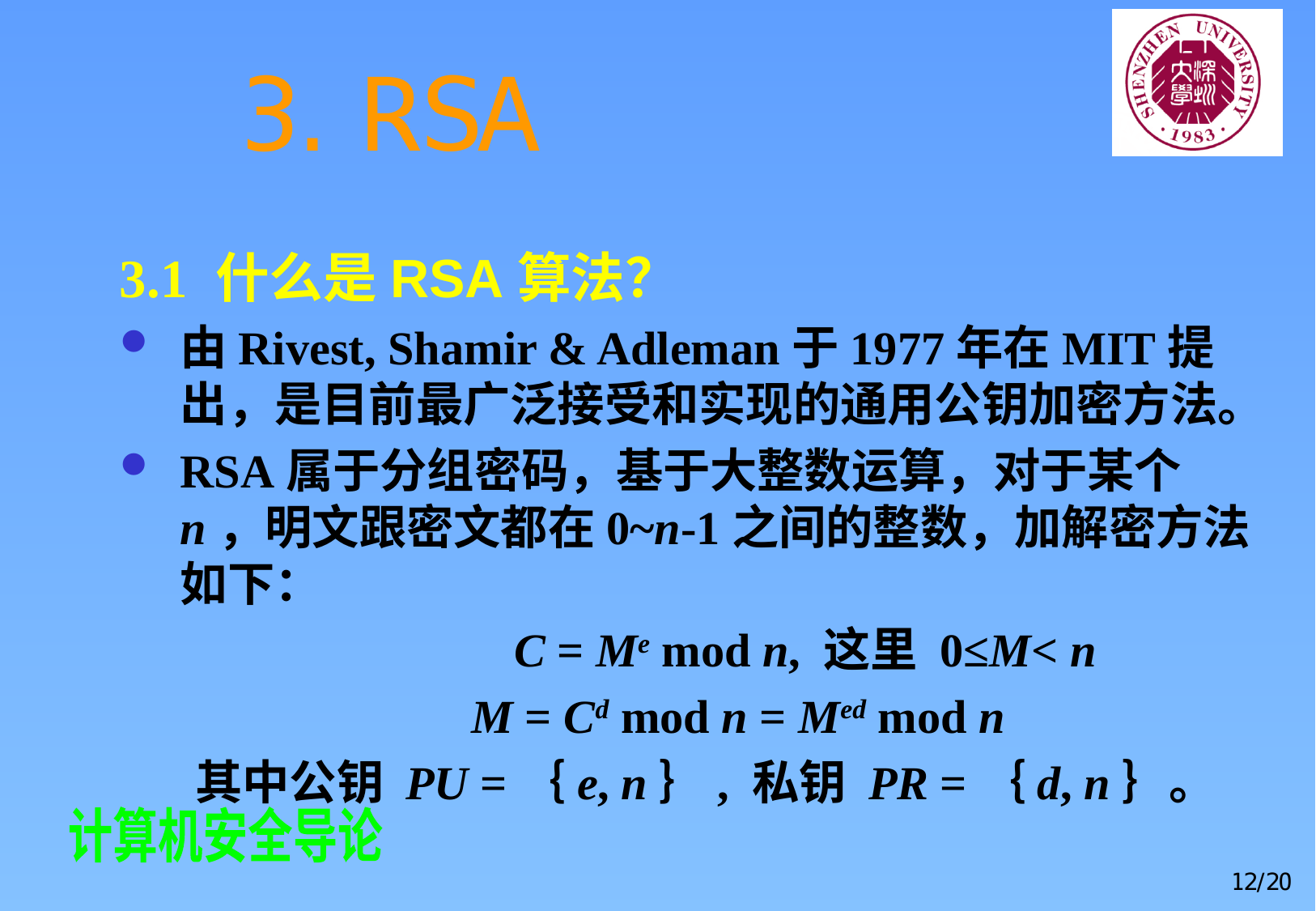

# 3. RSA
3.1 什么是RSA算法？
由Rivest, Shamir & Adleman于1977年在MIT提出，是目前最广泛接受和实现的通用公钥加密方法。
RSA属于分组密码，基于大整数运算，对于某个n，明文跟密文都在0~n-1之间的整数，加解密方法如下：
                              C = Me mod n, 这里 0≤M< n
                              M = Cd mod n = Med mod n
      其中公钥 PU =｛e, n｝, 私钥 PR =｛d, n｝。
12/20